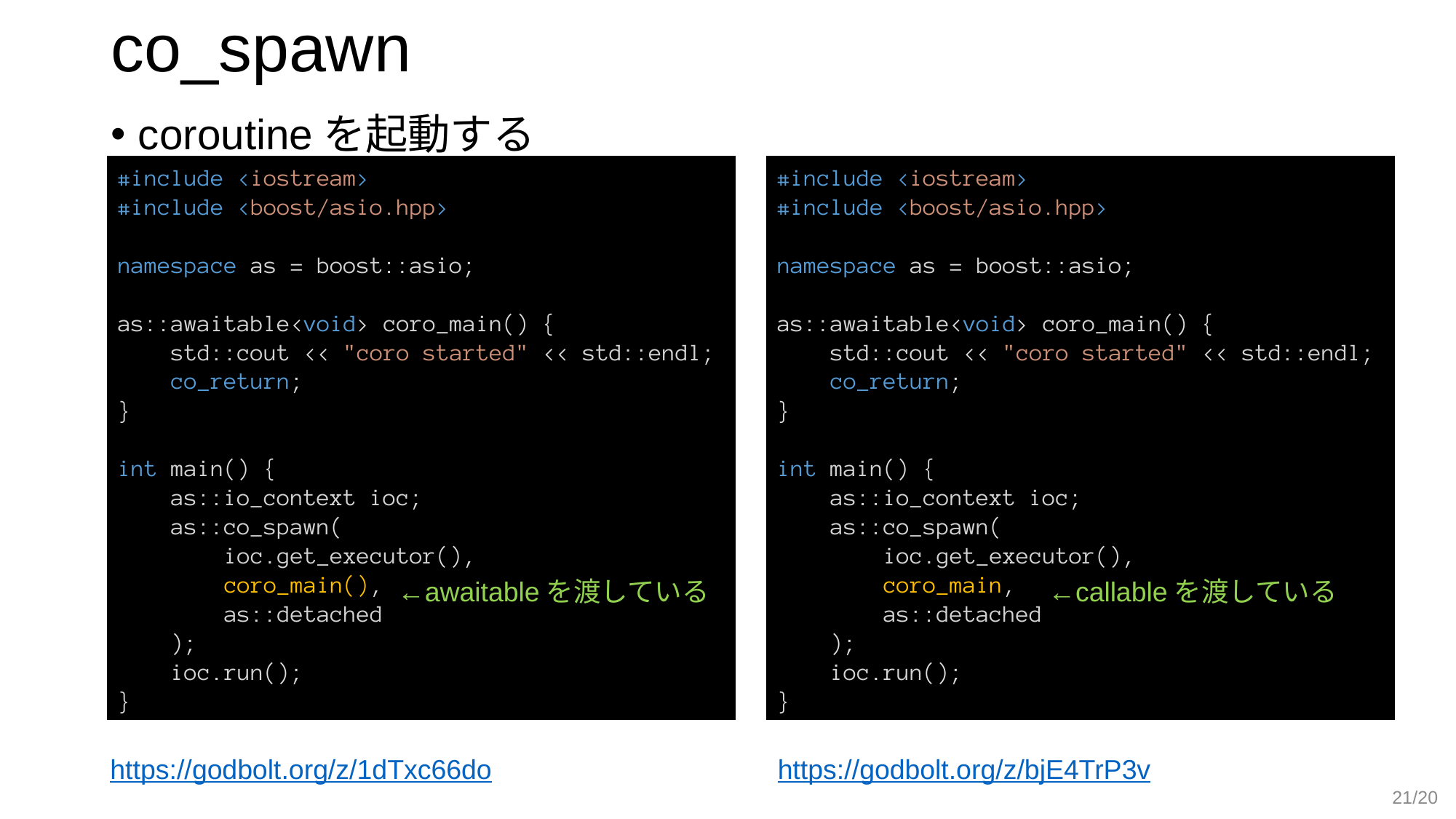

# co_spawn
coroutineを起動する
#include <iostream>
#include <boost/asio.hpp>
namespace as = boost::asio;
as::awaitable<void> coro_main() {
    std::cout << "coro started" << std::endl;
    co_return;
}
int main() {
    as::io_context ioc;
    as::co_spawn(
        ioc.get_executor(),
        coro_main(),
        as::detached
    );
    ioc.run();
}
#include <iostream>
#include <boost/asio.hpp>
namespace as = boost::asio;
as::awaitable<void> coro_main() {
    std::cout << "coro started" << std::endl;
    co_return;
}
int main() {
    as::io_context ioc;
    as::co_spawn(
        ioc.get_executor(),
        coro_main,
        as::detached
    );
    ioc.run();
}
←awaitableを渡している
←callableを渡している
https://godbolt.org/z/1dTxc66do
https://godbolt.org/z/bjE4TrP3v
21/20